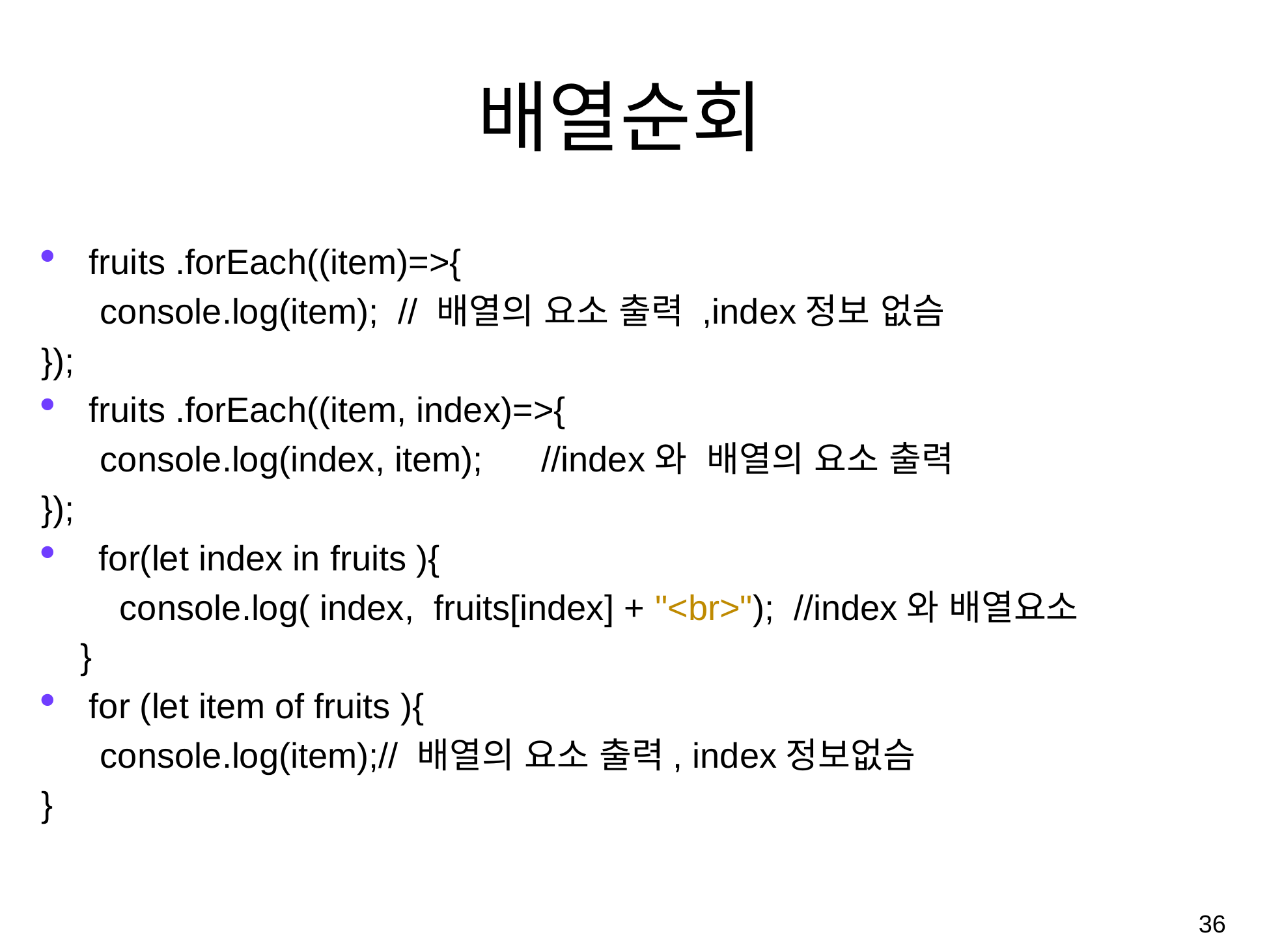

# 배열순회

fruits .forEach((item)=>{
      console.log(item);  // 배열의 요소 출력 ,index정보 없슴
});
fruits .forEach((item, index)=>{
      console.log(index, item);      //index와  배열의 요소 출력
});
 for(let index in fruits ){
        console.log( index,  fruits[index] + "<br>");  //index와 배열요소
    }
for (let item of fruits ){
      console.log(item);// 배열의 요소 출력, index정보없슴
}

36